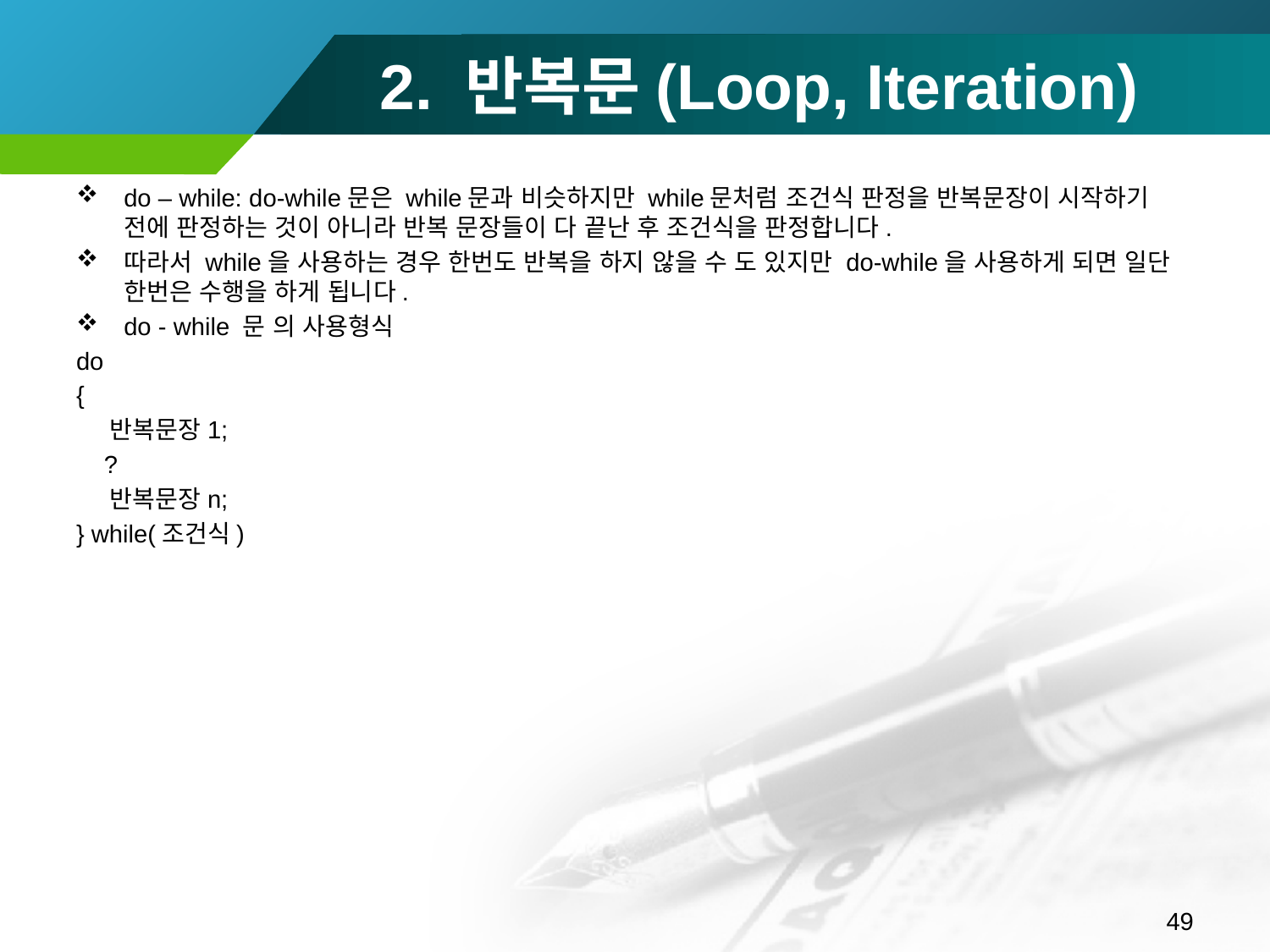

# 2. 반복문(Loop, Iteration)
do – while: do-while문은 while문과 비슷하지만 while문처럼 조건식 판정을 반복문장이 시작하기 전에 판정하는 것이 아니라 반복 문장들이 다 끝난 후 조건식을 판정합니다.
따라서 while을 사용하는 경우 한번도 반복을 하지 않을 수 도 있지만 do-while을 사용하게 되면 일단 한번은 수행을 하게 됩니다.
do - while 문 의 사용형식
do
{
    반복문장1;
    ?
    반복문장n;
} while(조건식)
49